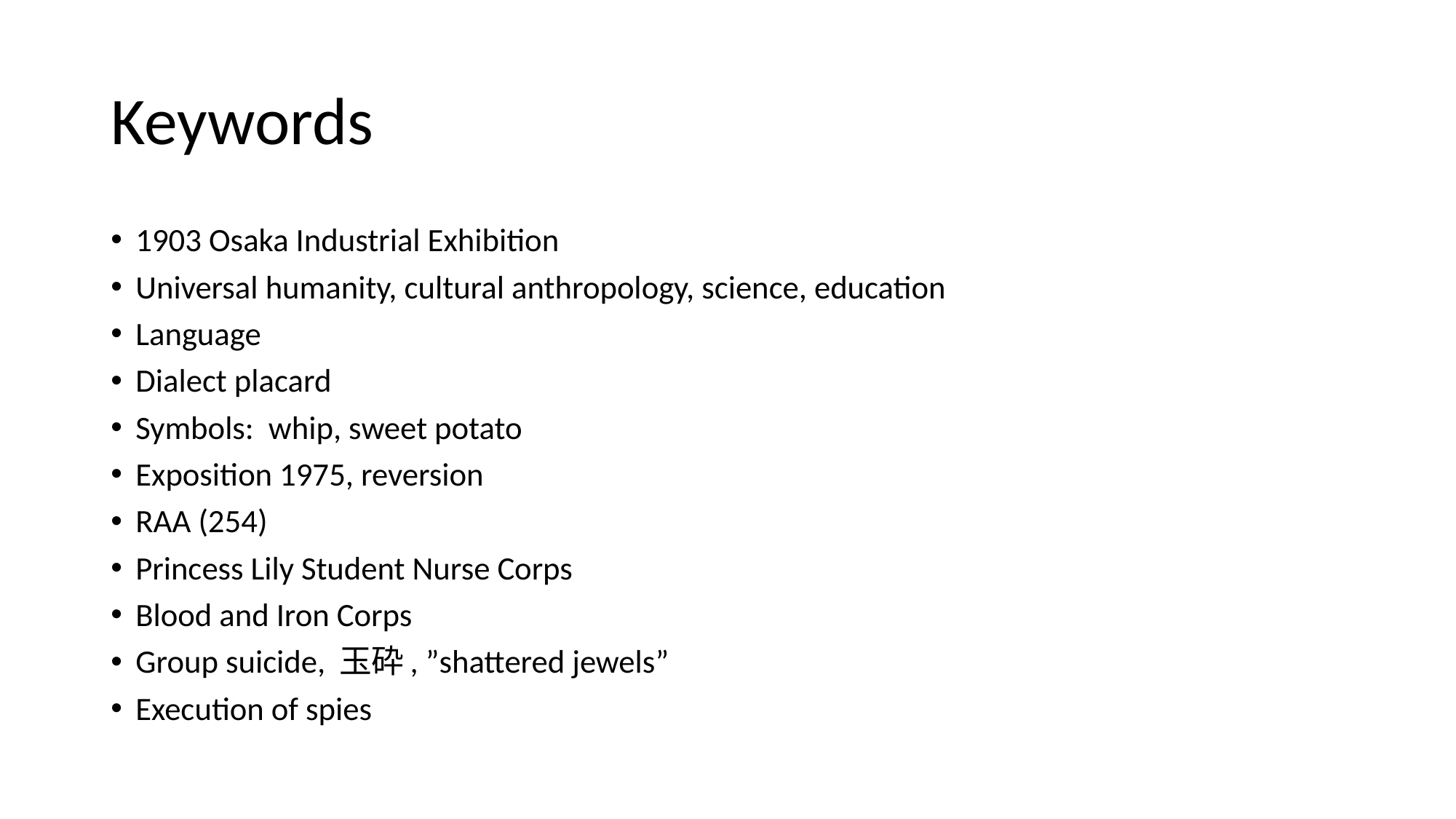

# Keywords
1903 Osaka Industrial Exhibition
Universal humanity, cultural anthropology, science, education
Language
Dialect placard
Symbols:  whip, sweet potato
Exposition 1975, reversion
RAA (254)
Princess Lily Student Nurse Corps
Blood and Iron Corps
Group suicide, 玉砕, ”shattered jewels”
Execution of spies